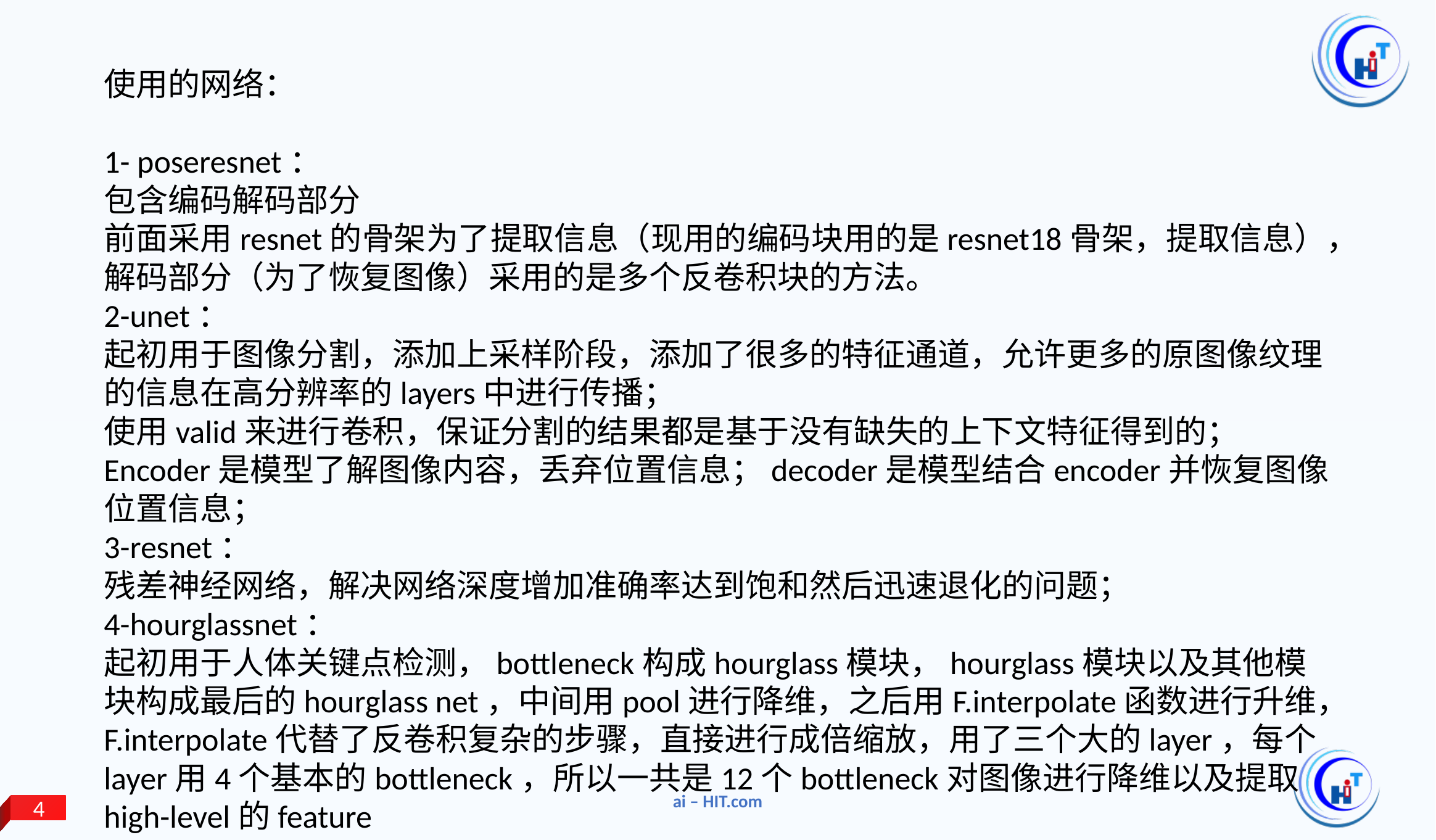

使用的网络：

1- poseresnet：
包含编码解码部分
前面采用resnet的骨架为了提取信息（现用的编码块用的是resnet18骨架，提取信息），解码部分（为了恢复图像）采用的是多个反卷积块的方法。
2-unet：
起初用于图像分割，添加上采样阶段，添加了很多的特征通道，允许更多的原图像纹理的信息在高分辨率的layers中进行传播；
使用valid来进行卷积，保证分割的结果都是基于没有缺失的上下文特征得到的；
Encoder是模型了解图像内容，丢弃位置信息；decoder是模型结合encoder并恢复图像位置信息；
3-resnet：
残差神经网络，解决网络深度增加准确率达到饱和然后迅速退化的问题；
4-hourglassnet：
起初用于人体关键点检测，bottleneck构成hourglass模块，hourglass模块以及其他模块构成最后的hourglass net，中间用pool进行降维，之后用F.interpolate函数进行升维，F.interpolate代替了反卷积复杂的步骤，直接进行成倍缩放，用了三个大的layer，每个layer用4个基本的bottleneck，所以一共是12个bottleneck对图像进行降维以及提取high-level的feature